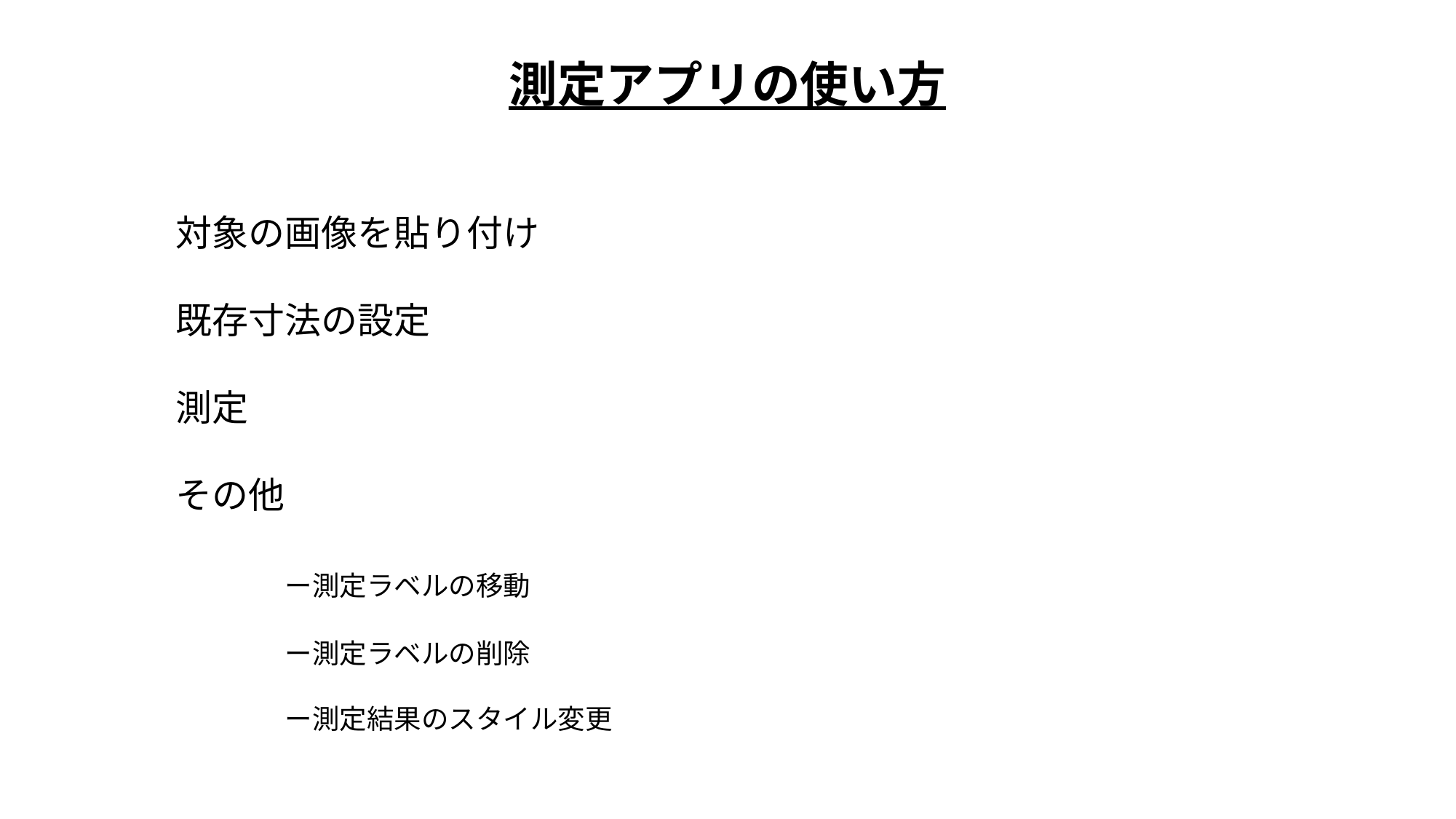

測定アプリの使い方
対象の画像を貼り付け
既存寸法の設定
測定
その他
	ー測定ラベルの移動
	ー測定ラベルの削除
	ー測定結果のスタイル変更